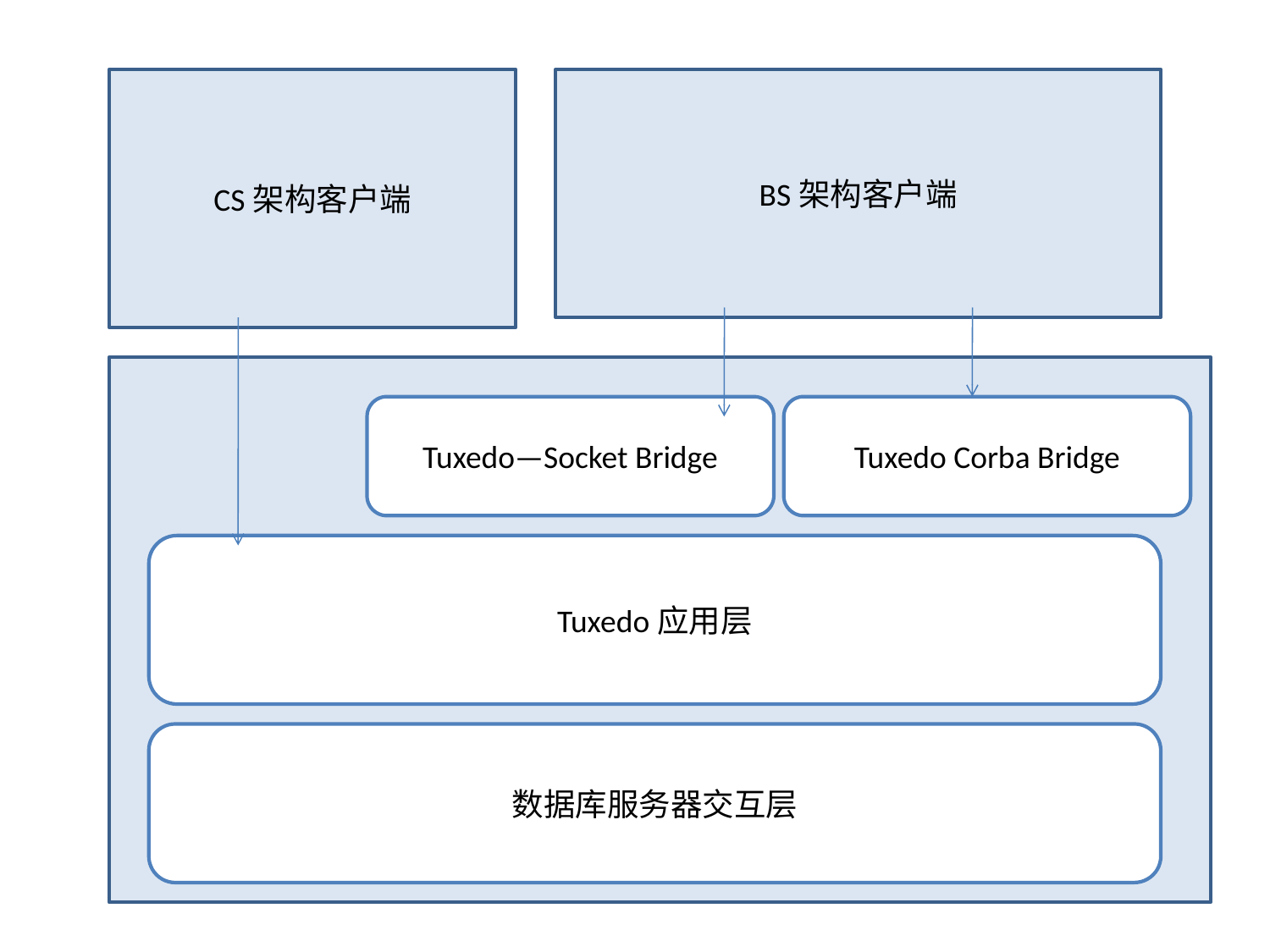

CS架构客户端
BS架构客户端

Tuxedo—Socket Bridge
Tuxedo Corba Bridge
Tuxedo应用层
数据库服务器交互层